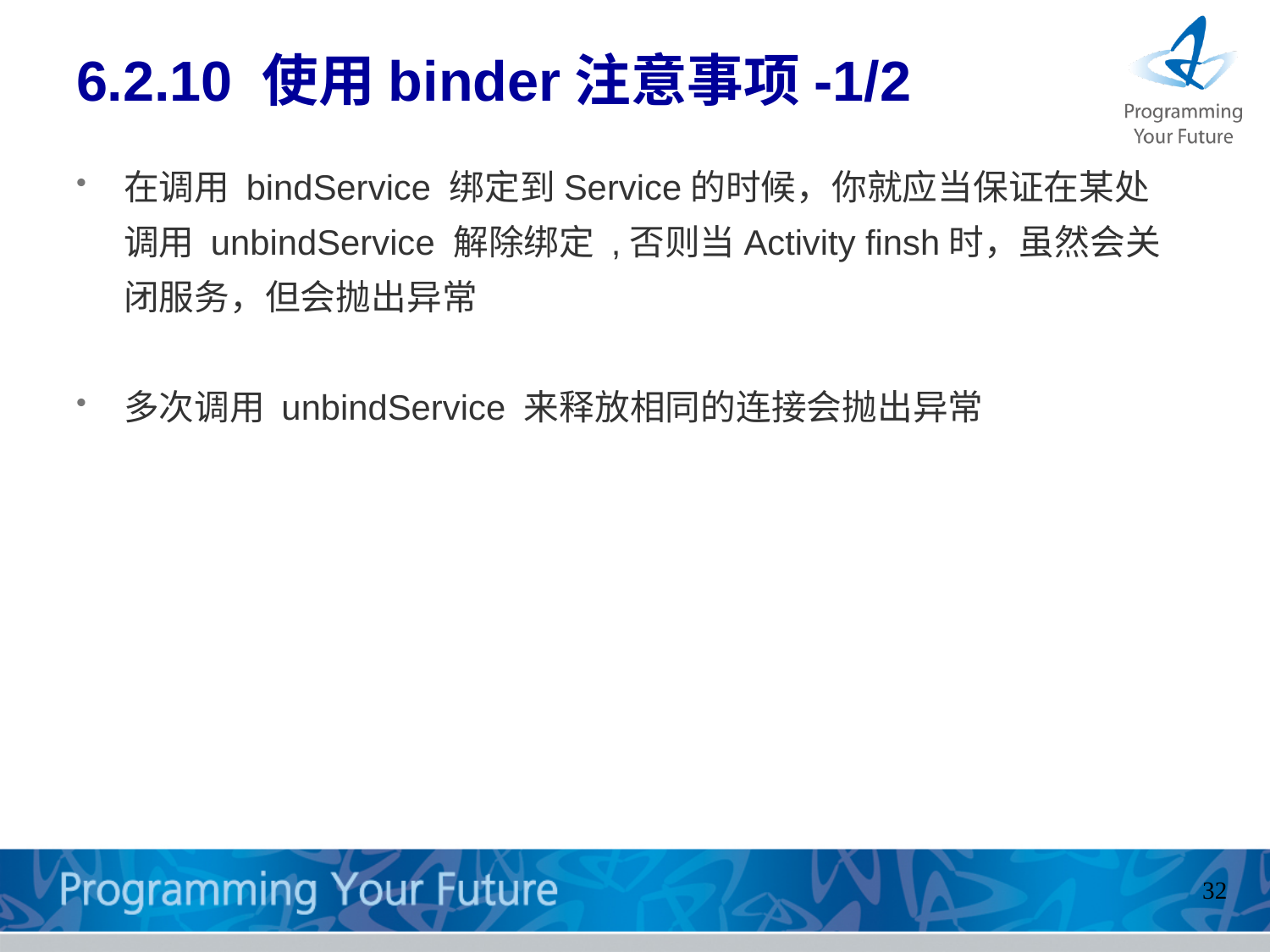

# 6.2.10 使用binder注意事项-1/2
在调用 bindService 绑定到Service的时候，你就应当保证在某处调用 unbindService 解除绑定 ,否则当Activity finsh时，虽然会关闭服务，但会抛出异常

多次调用 unbindService 来释放相同的连接会抛出异常